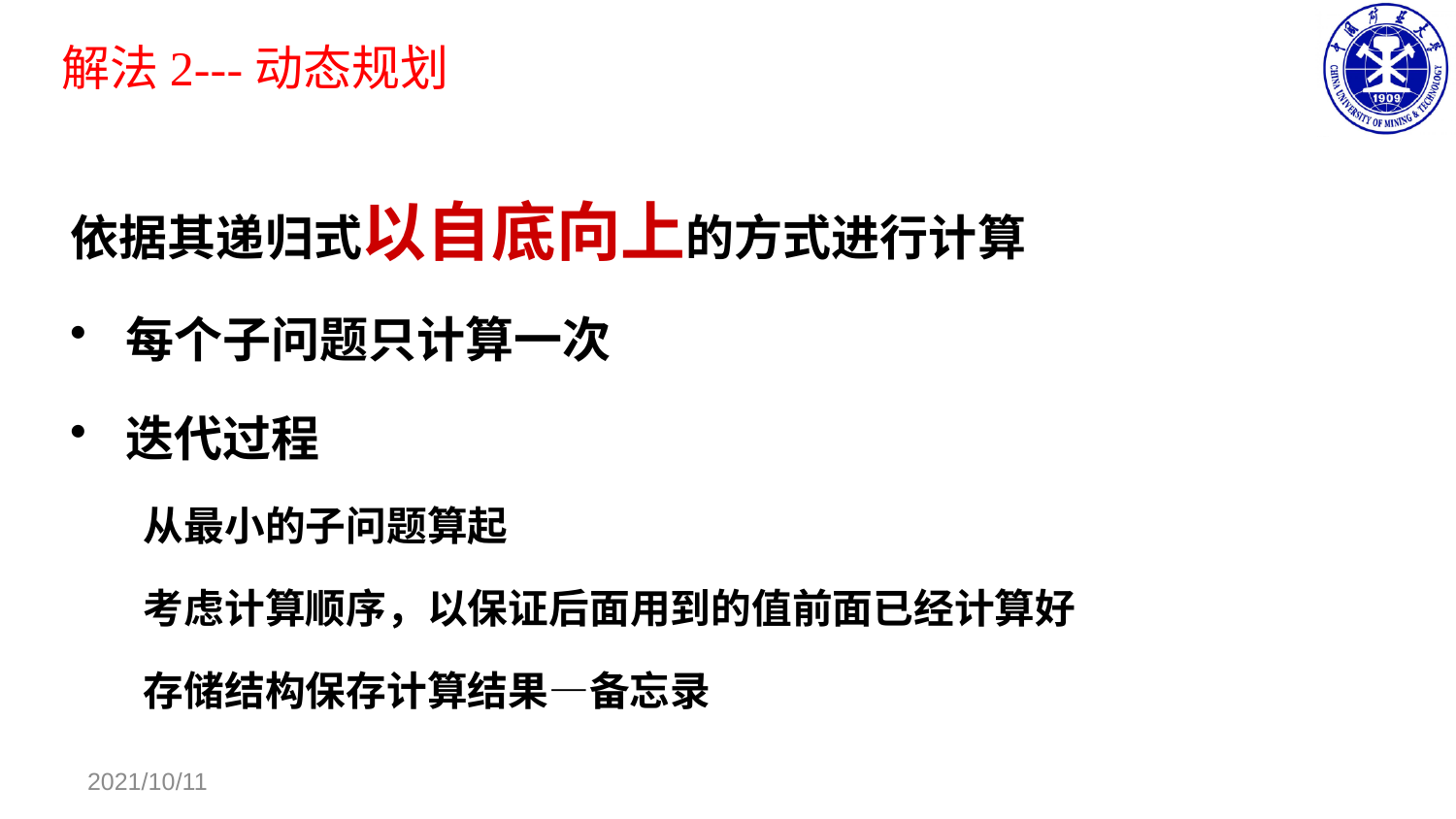

解法2---动态规划
依据其递归式以自底向上的方式进行计算
每个子问题只计算一次
迭代过程
从最小的子问题算起
考虑计算顺序，以保证后面用到的值前面已经计算好
存储结构保存计算结果—备忘录
2021/10/11